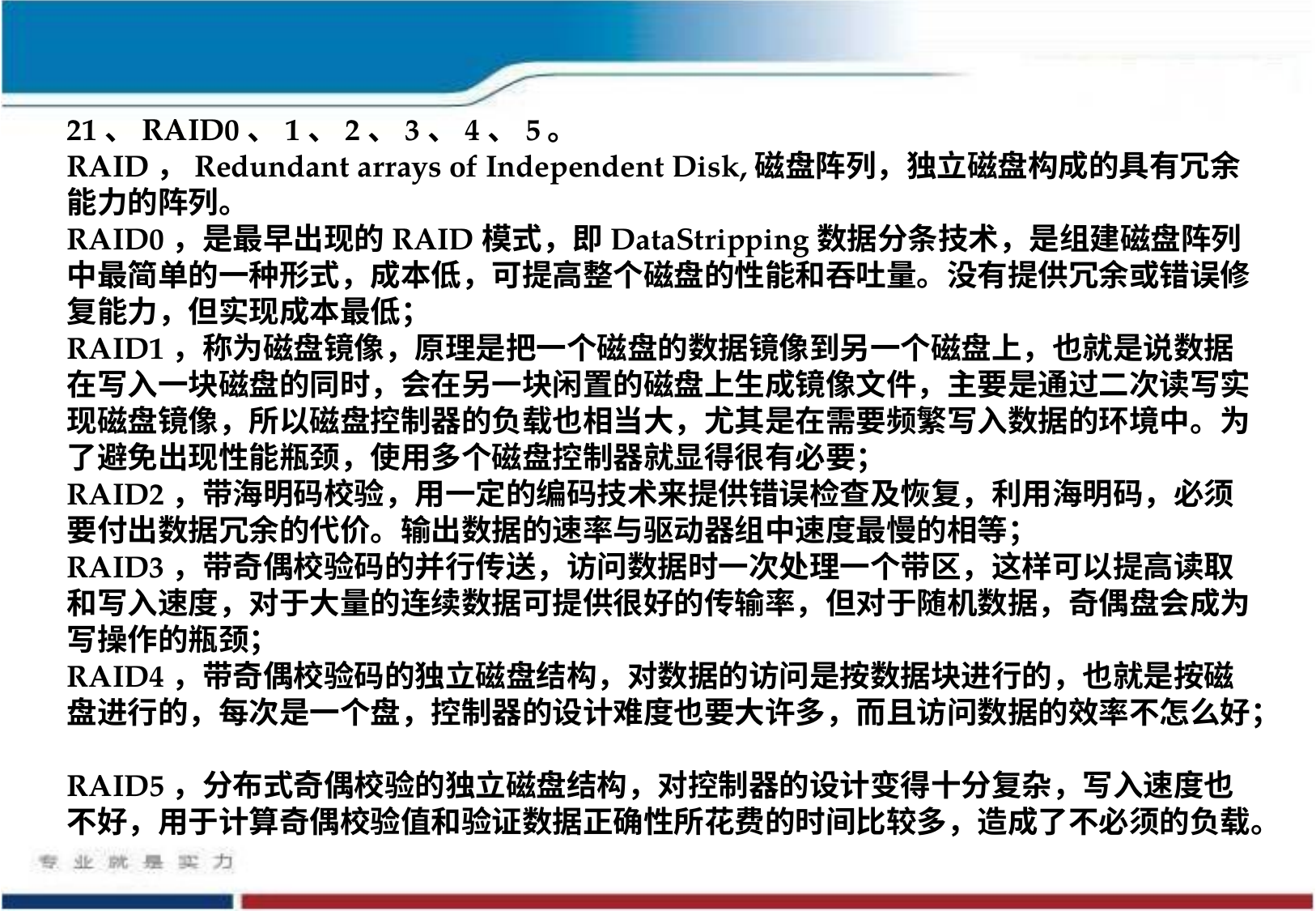

21、RAID0、1、2、3、4、5。
RAID，Redundant arrays of Independent Disk,磁盘阵列，独立磁盘构成的具有冗余能力的阵列。
RAID0，是最早出现的RAID模式，即DataStripping数据分条技术，是组建磁盘阵列中最简单的一种形式，成本低，可提高整个磁盘的性能和吞吐量。没有提供冗余或错误修复能力，但实现成本最低；
RAID1，称为磁盘镜像，原理是把一个磁盘的数据镜像到另一个磁盘上，也就是说数据在写入一块磁盘的同时，会在另一块闲置的磁盘上生成镜像文件，主要是通过二次读写实现磁盘镜像，所以磁盘控制器的负载也相当大，尤其是在需要频繁写入数据的环境中。为了避免出现性能瓶颈，使用多个磁盘控制器就显得很有必要；
RAID2，带海明码校验，用一定的编码技术来提供错误检查及恢复，利用海明码，必须要付出数据冗余的代价。输出数据的速率与驱动器组中速度最慢的相等；
RAID3，带奇偶校验码的并行传送，访问数据时一次处理一个带区，这样可以提高读取和写入速度，对于大量的连续数据可提供很好的传输率，但对于随机数据，奇偶盘会成为写操作的瓶颈；
RAID4，带奇偶校验码的独立磁盘结构，对数据的访问是按数据块进行的，也就是按磁盘进行的，每次是一个盘，控制器的设计难度也要大许多，而且访问数据的效率不怎么好；
RAID5，分布式奇偶校验的独立磁盘结构，对控制器的设计变得十分复杂，写入速度也不好，用于计算奇偶校验值和验证数据正确性所花费的时间比较多，造成了不必须的负载。